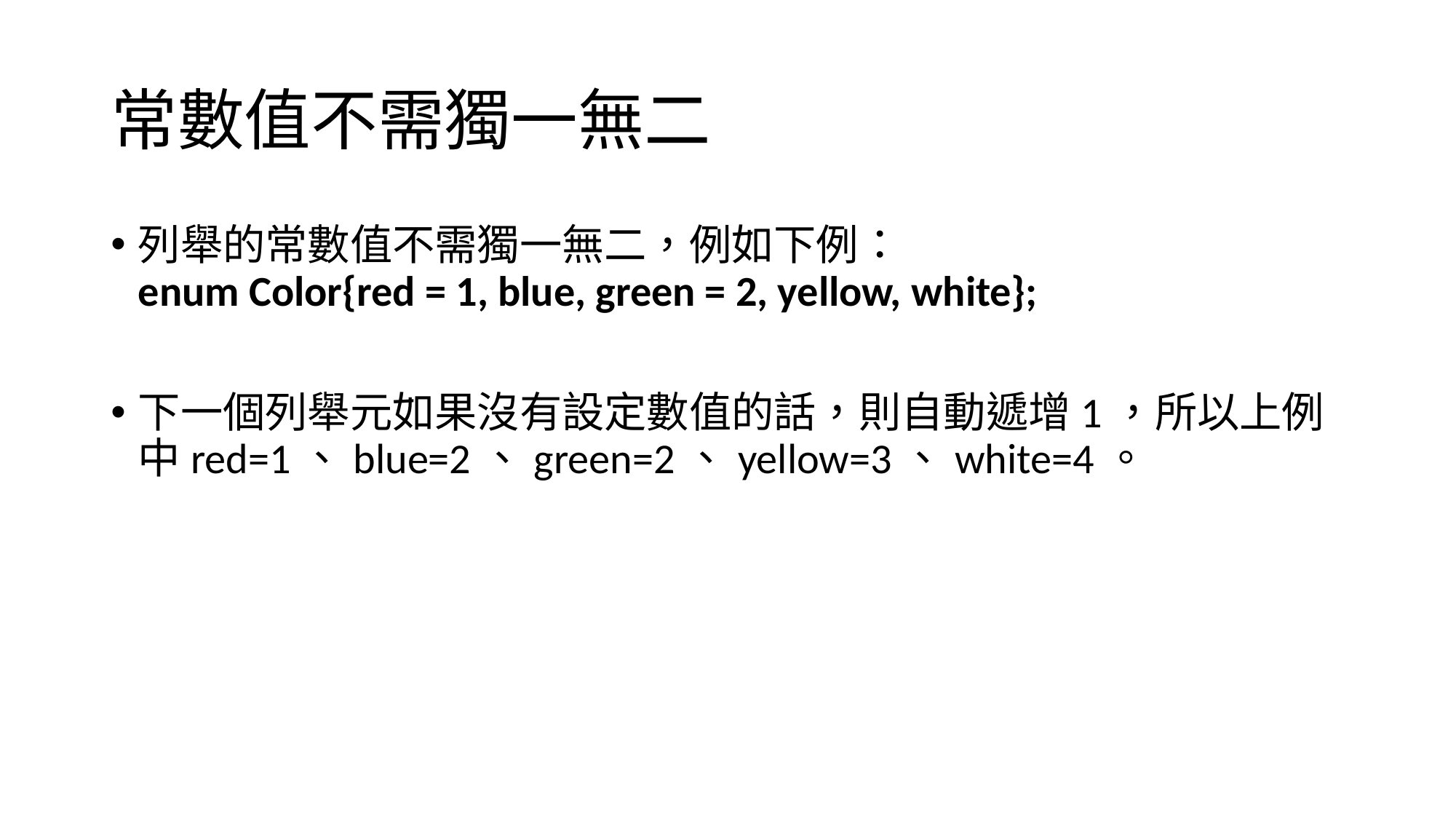

# 常數值不需獨一無二
列舉的常數值不需獨一無二，例如下例：
enum Color{red = 1, blue, green = 2, yellow, white};

下一個列舉元如果沒有設定數值的話，則自動遞增1，所以上例中red=1、blue=2、green=2、yellow=3、white=4。